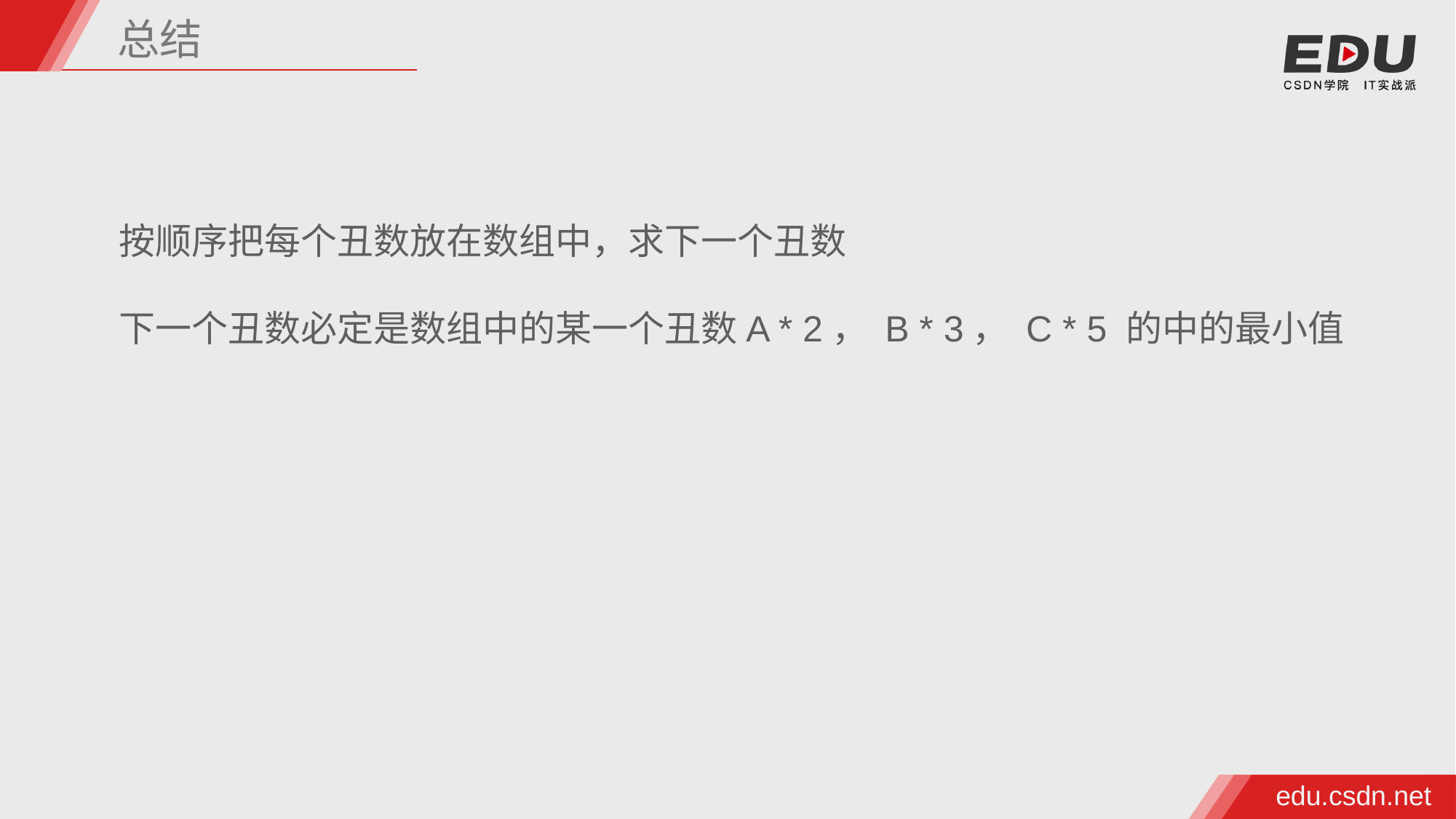

总结
按顺序把每个丑数放在数组中，求下一个丑数
下一个丑数必定是数组中的某一个丑数A * 2， B * 3， C * 5 的中的最小值
edu.csdn.net